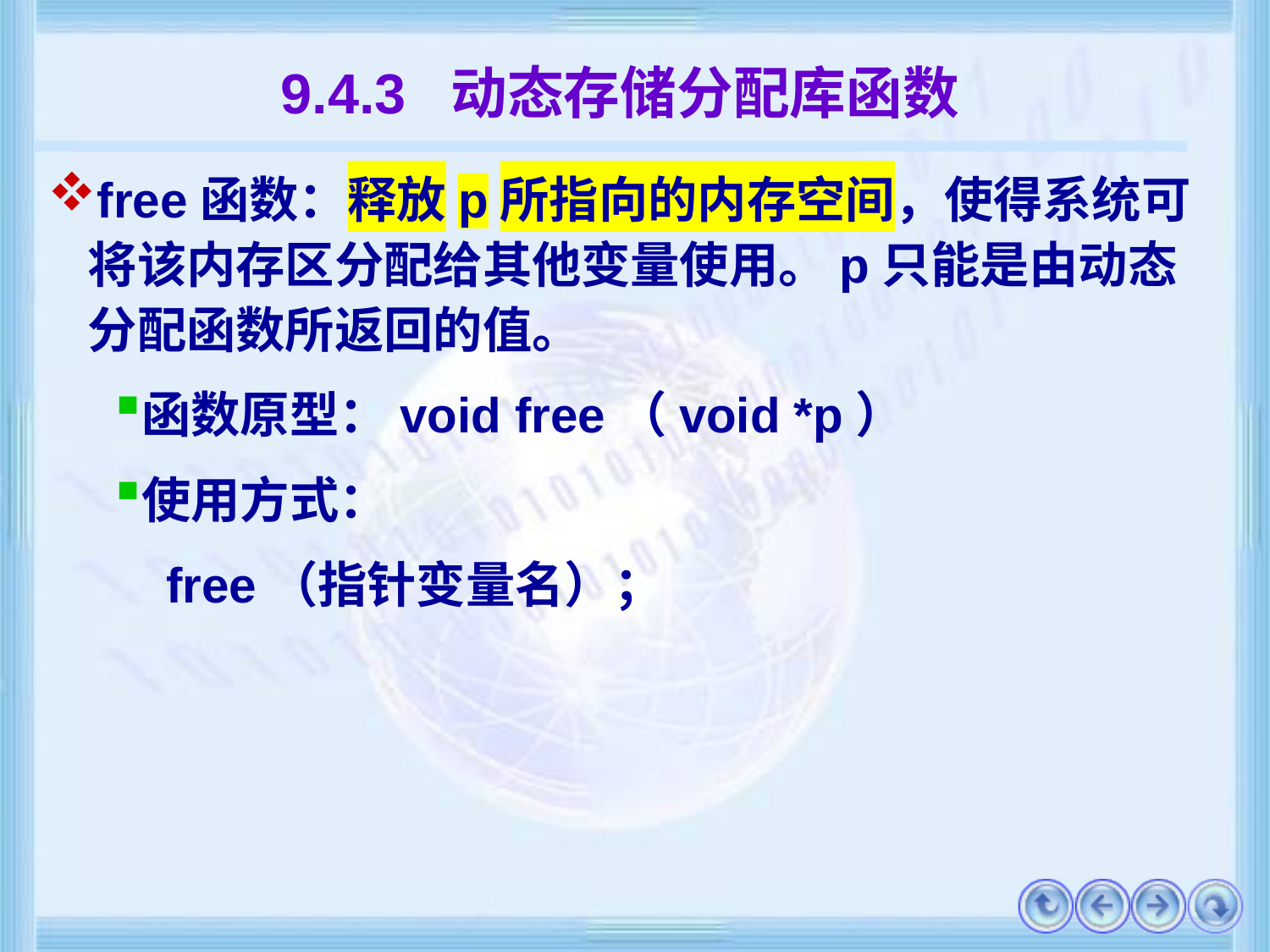

# 9.4.3  动态存储分配库函数
free函数：释放p所指向的内存空间，使得系统可将该内存区分配给其他变量使用。p只能是由动态分配函数所返回的值。
函数原型：void free（void *p）
使用方式：
free（指针变量名）；